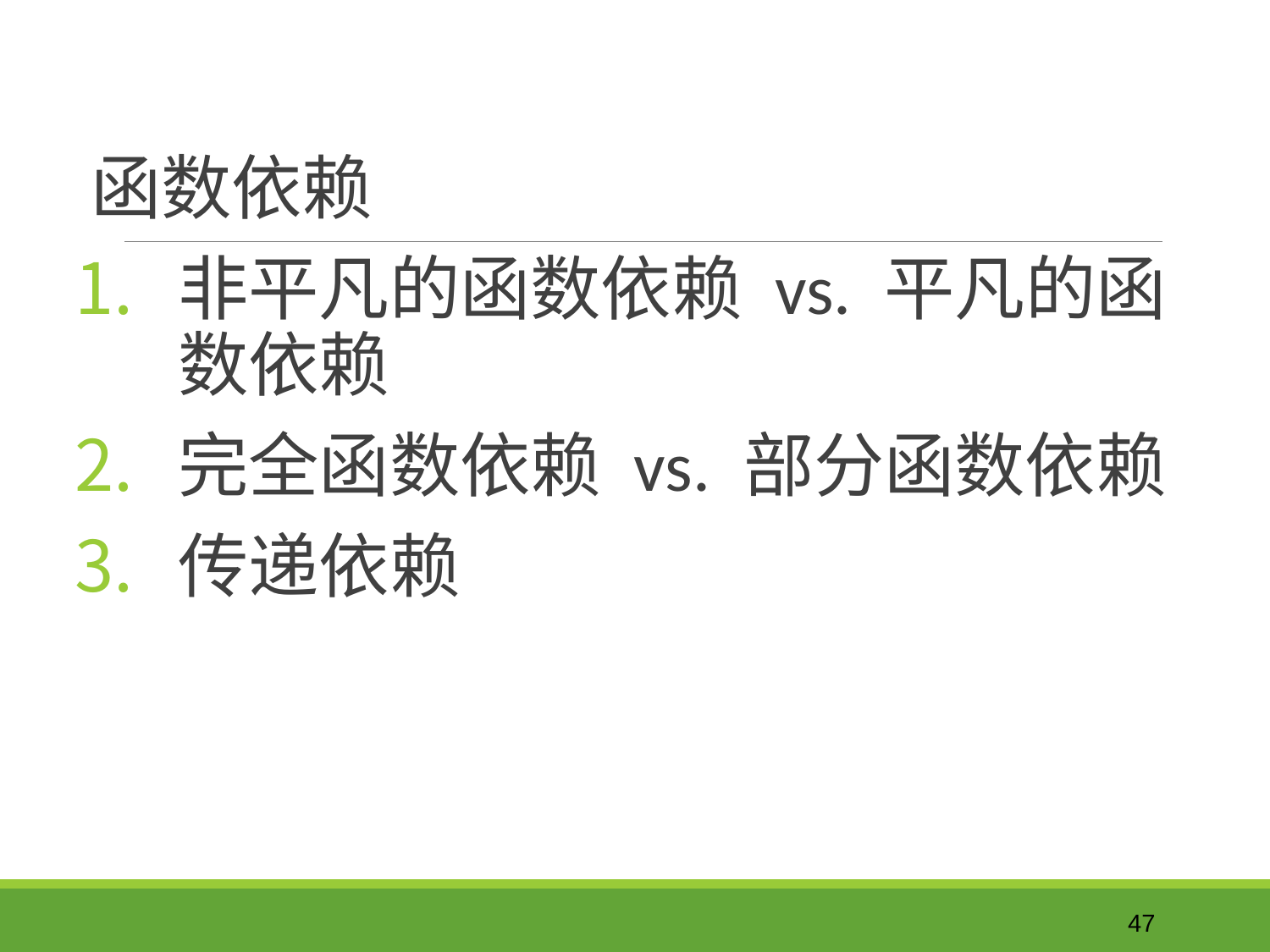

函数依赖
非平凡的函数依赖 vs. 平凡的函数依赖
完全函数依赖 vs. 部分函数依赖
传递依赖

47